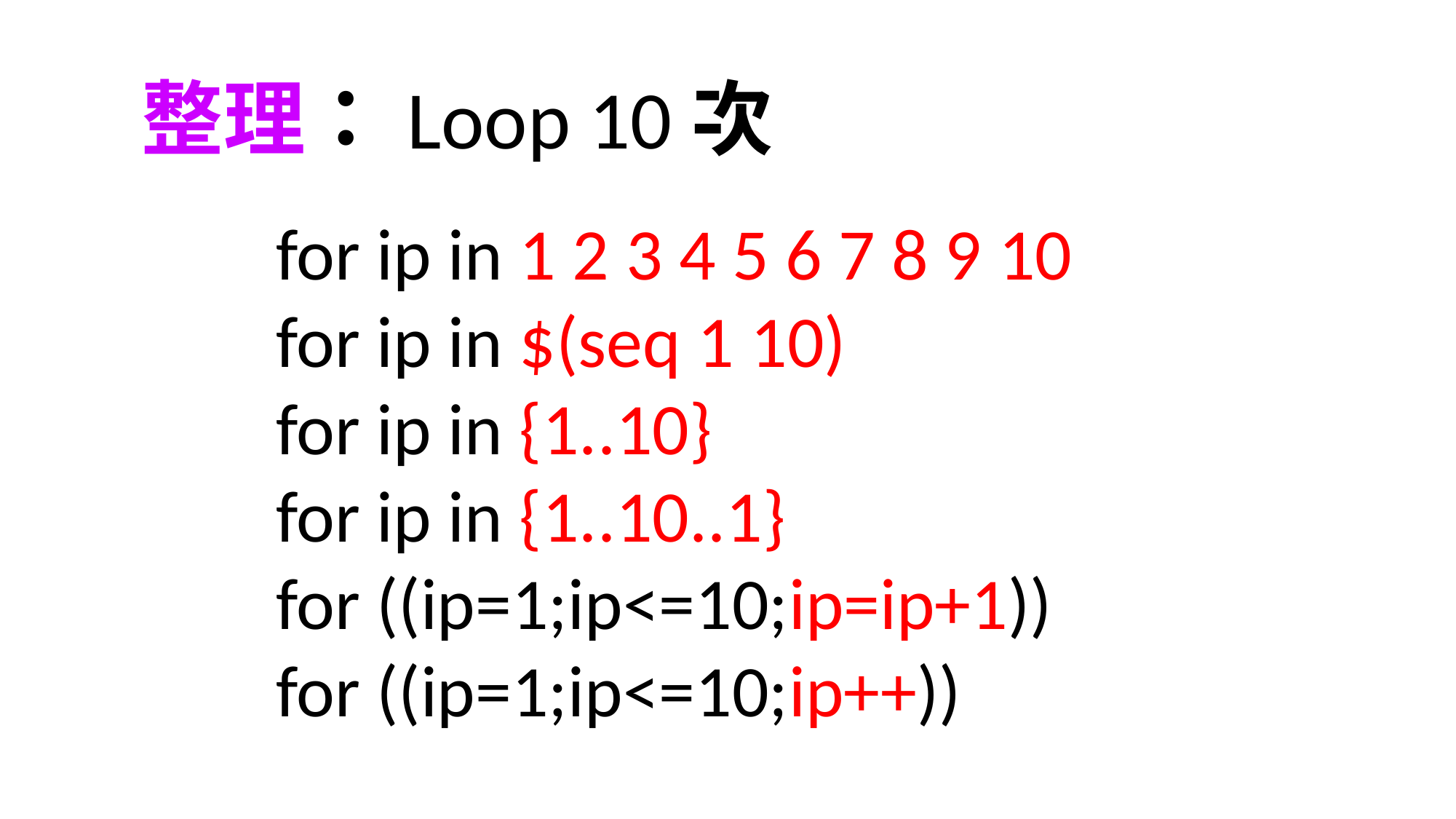

# 整理：Loop 10次
for ip in 1 2 3 4 5 6 7 8 9 10
for ip in $(seq 1 10)
for ip in {1..10}
for ip in {1..10..1}
for ((ip=1;ip<=10;ip=ip+1))
for ((ip=1;ip<=10;ip++))